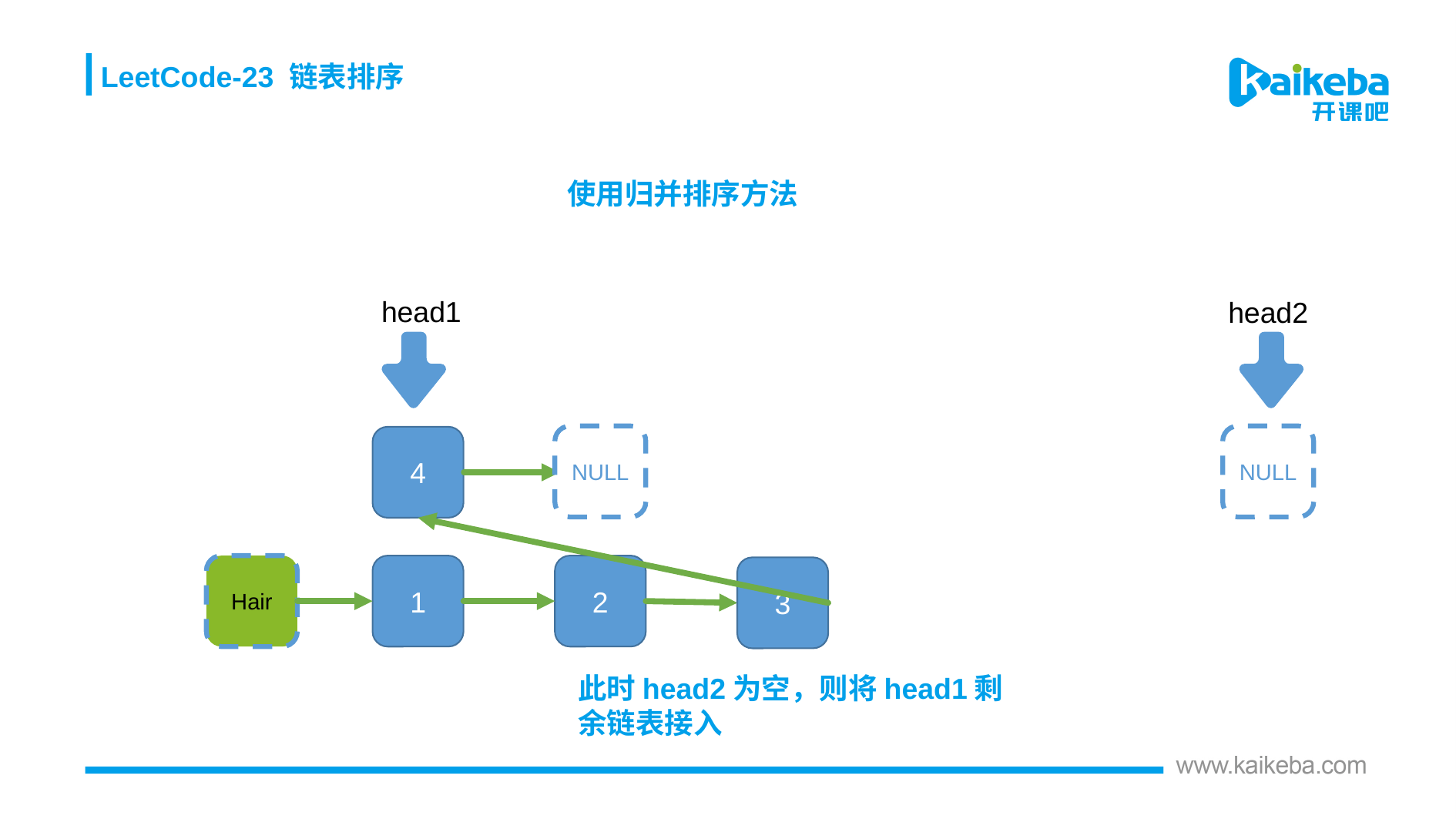

LeetCode-23 链表排序
使用归并排序方法
head1

head2

NULL
NULL
4
Hair
1
2
3
此时head2为空，则将head1剩余链表接入